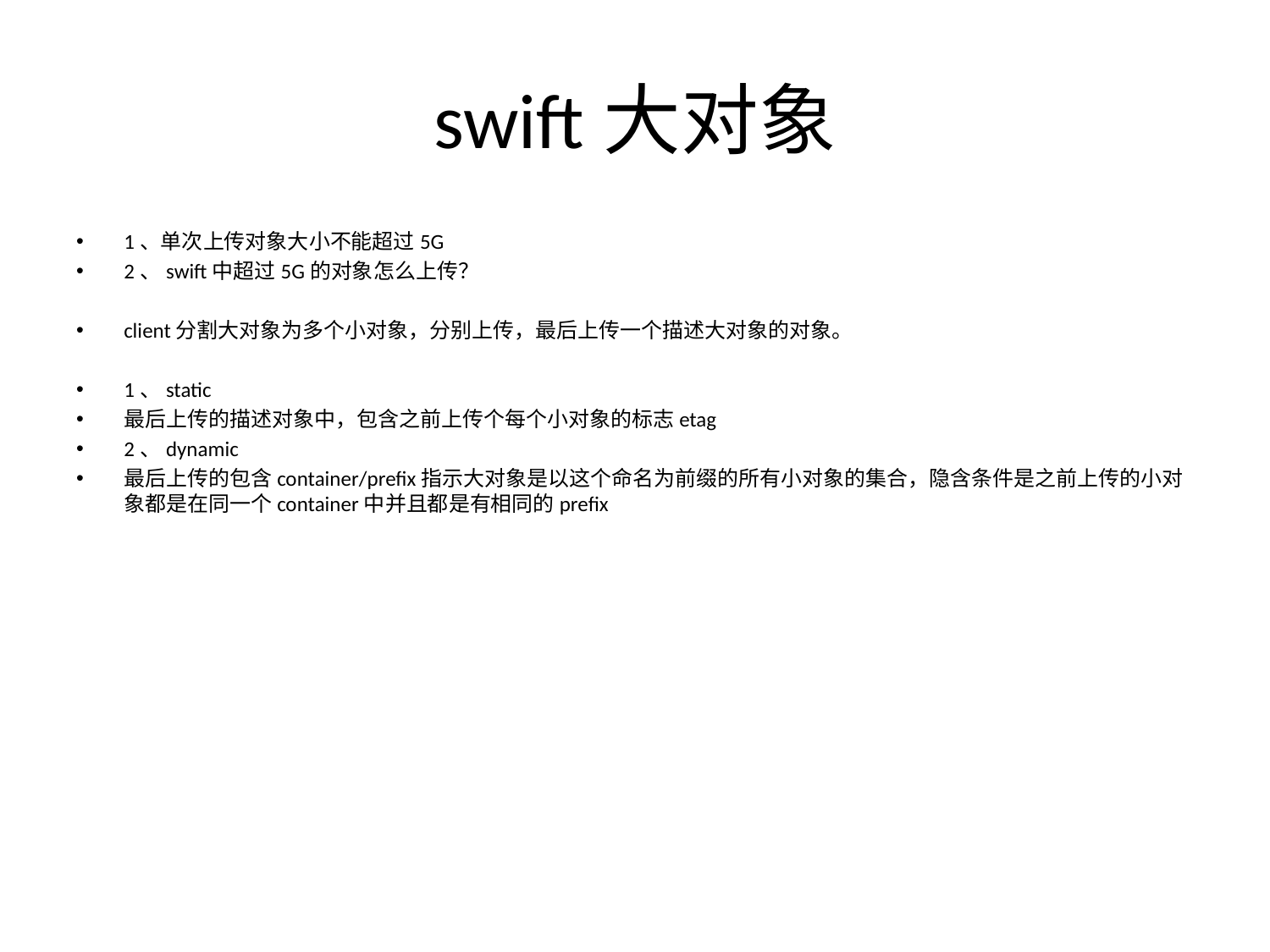

# swift大对象
1、单次上传对象大小不能超过5G
2、swift中超过5G的对象怎么上传？

client分割大对象为多个小对象，分别上传，最后上传一个描述大对象的对象。

1、static
最后上传的描述对象中，包含之前上传个每个小对象的标志etag
2、dynamic
最后上传的包含container/prefix指示大对象是以这个命名为前缀的所有小对象的集合，隐含条件是之前上传的小对象都是在同一个container中并且都是有相同的prefix